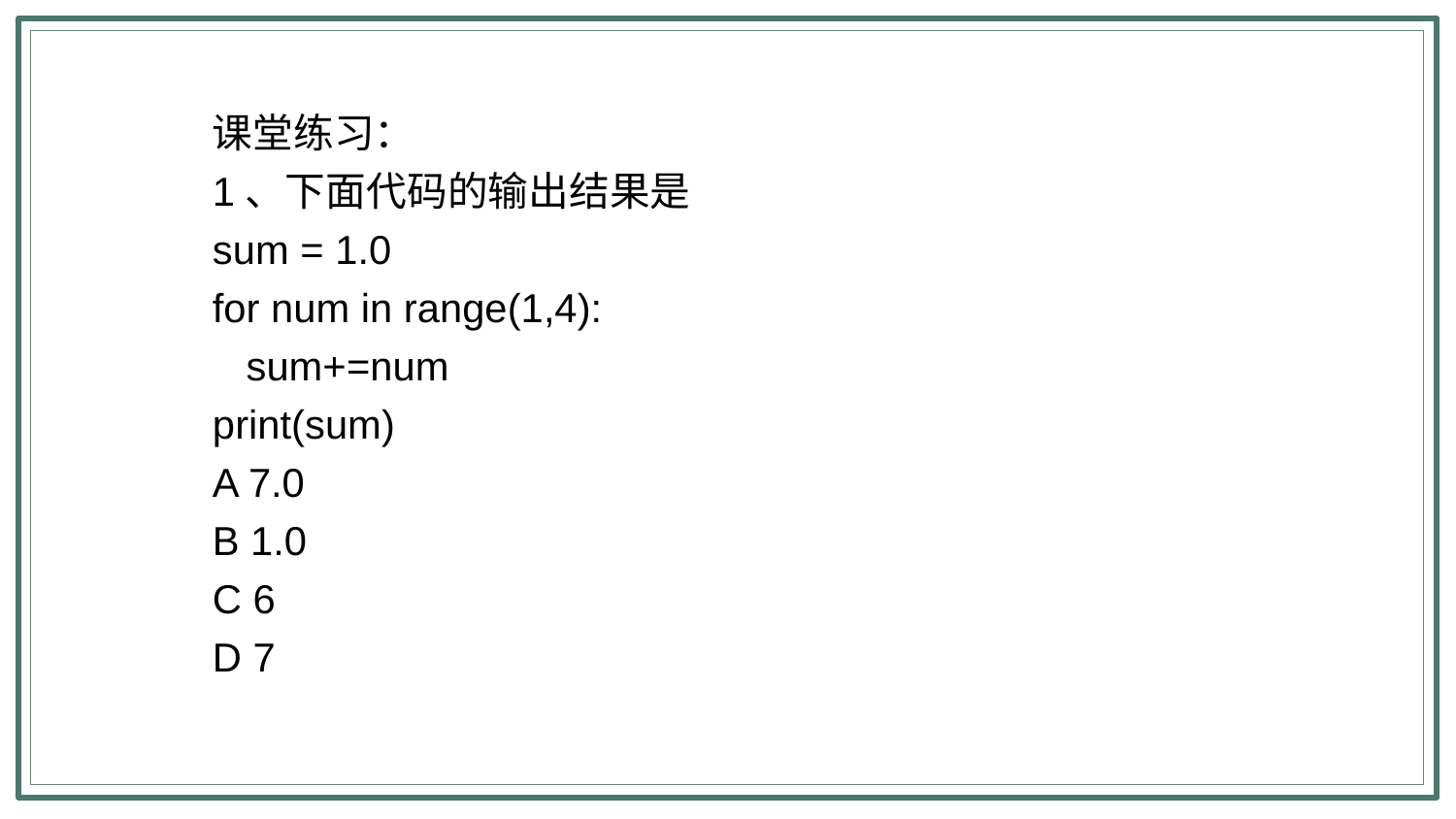

课堂练习：
1、下面代码的输出结果是‬‬‬‬‬‬‬‬‬‬‬‬‬‬‬‬‬‬‬‬‬‬‬‬‬‬‬‬‬‬‬‬‬‬‬‬‬‬‬‬‬‬‬‬‬‬‬‬
sum = 1.0
for num in range(1,4):
   sum+=num
print(sum)
A 7.0
B 1.0
C 6
D 7